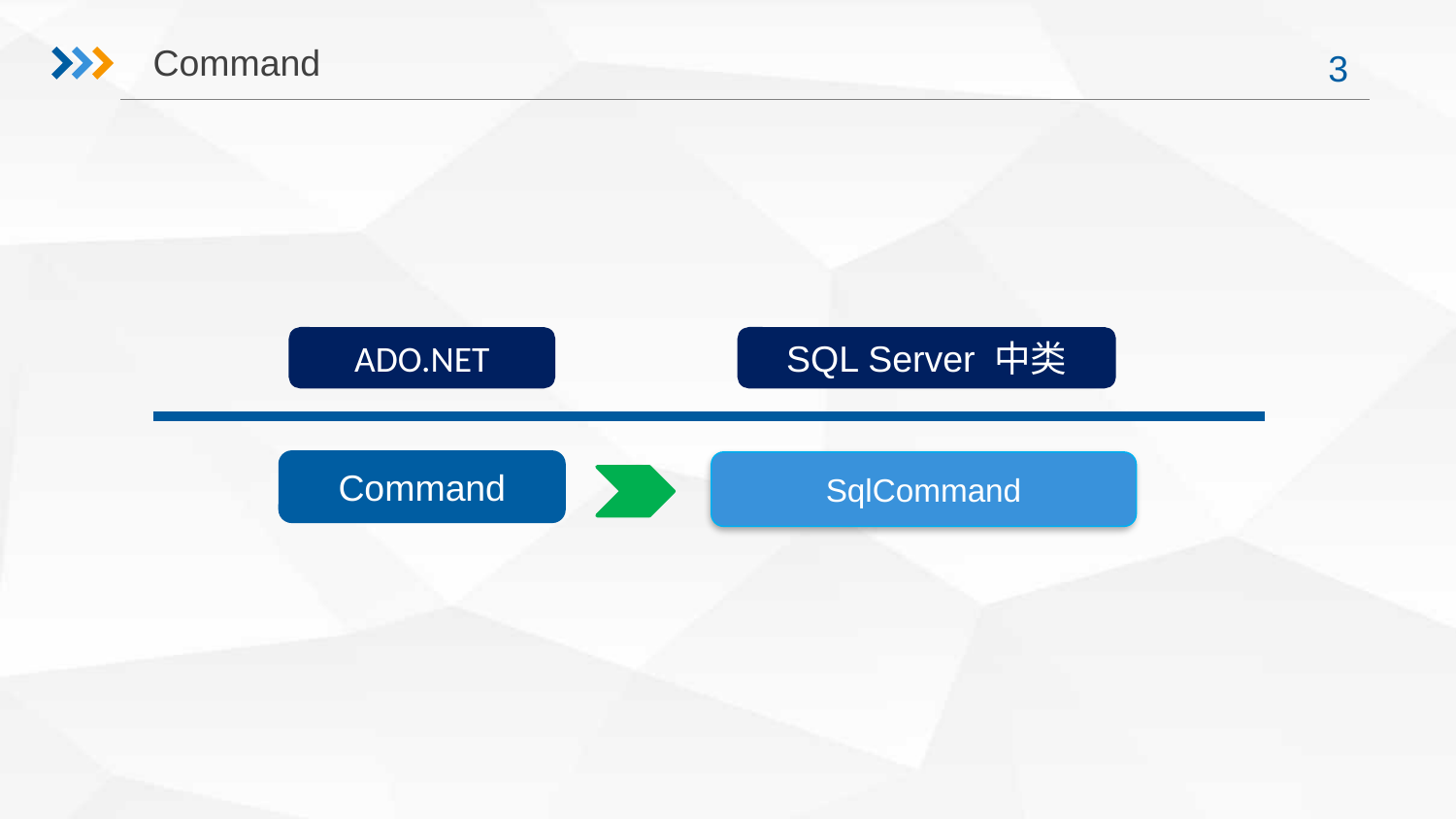

Command
ADO.NET
SQL Server 中类
SqlCommand
Command